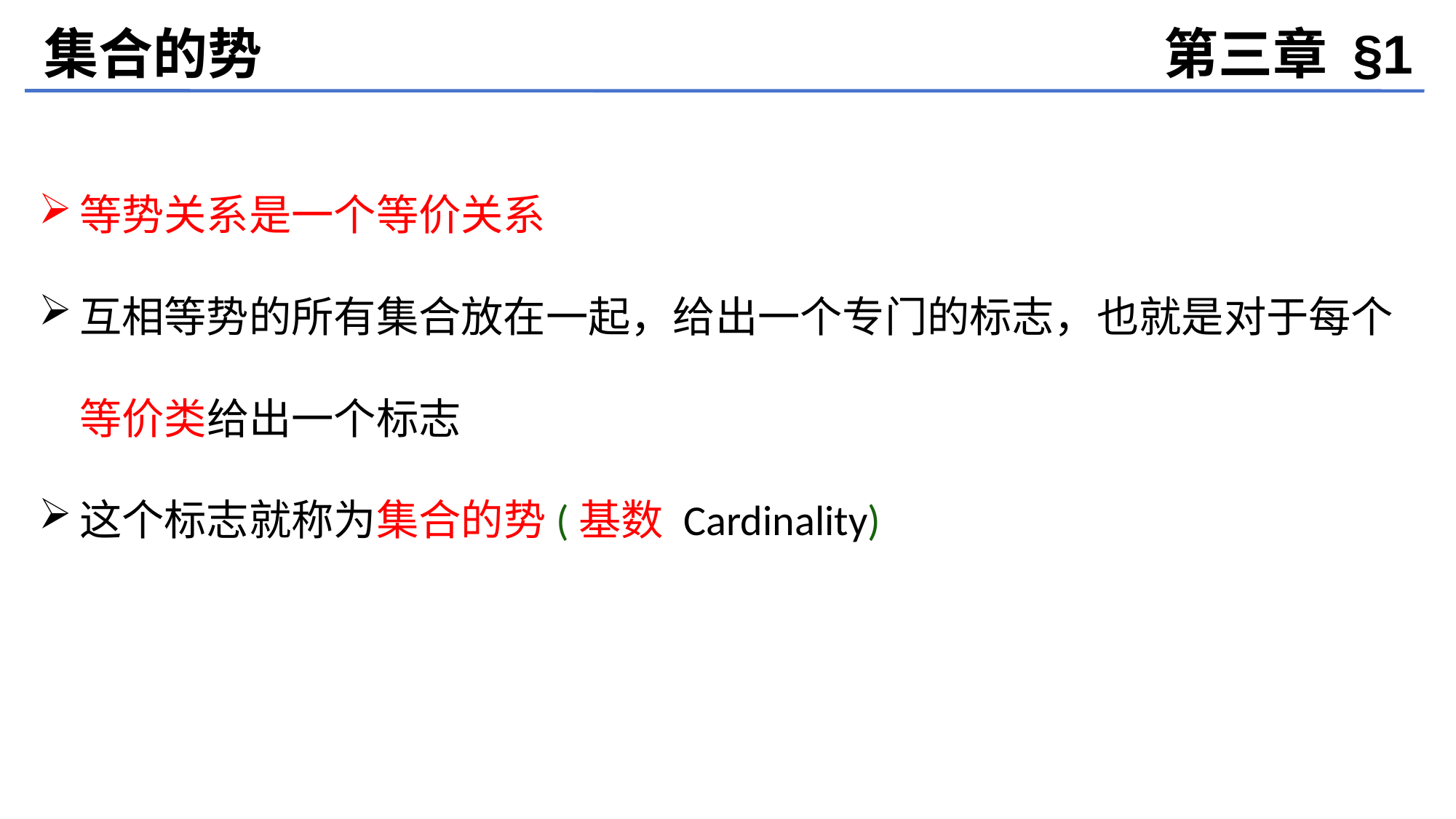

集合的势
第三章 §1
等势关系是一个等价关系
互相等势的所有集合放在一起，给出一个专门的标志，也就是对于每个等价类给出一个标志
这个标志就称为集合的势(基数 Cardinality)